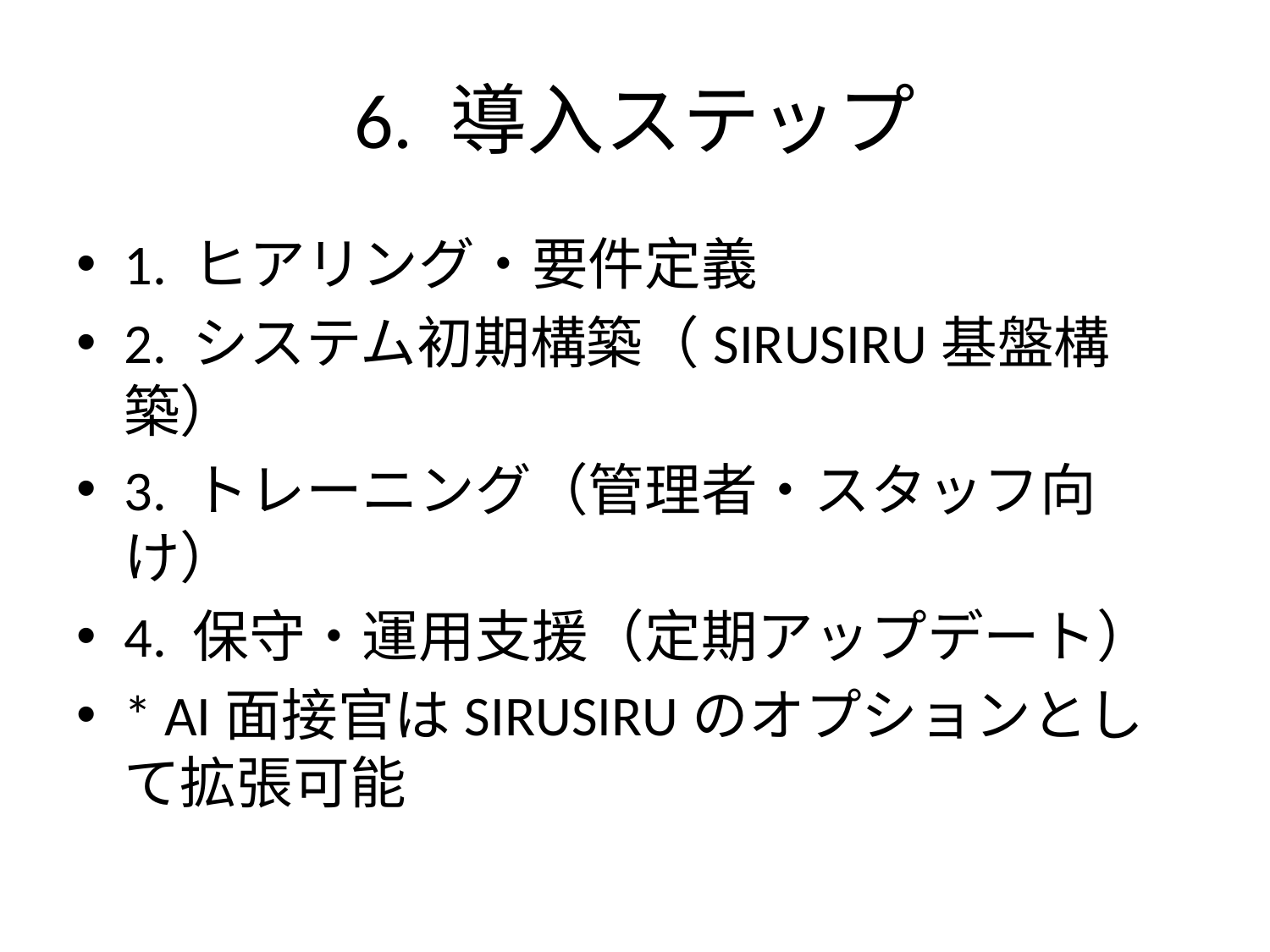

# 6. 導入ステップ
1. ヒアリング・要件定義
2. システム初期構築（SIRUSIRU基盤構築）
3. トレーニング（管理者・スタッフ向け）
4. 保守・運用支援（定期アップデート）
* AI面接官はSIRUSIRUのオプションとして拡張可能